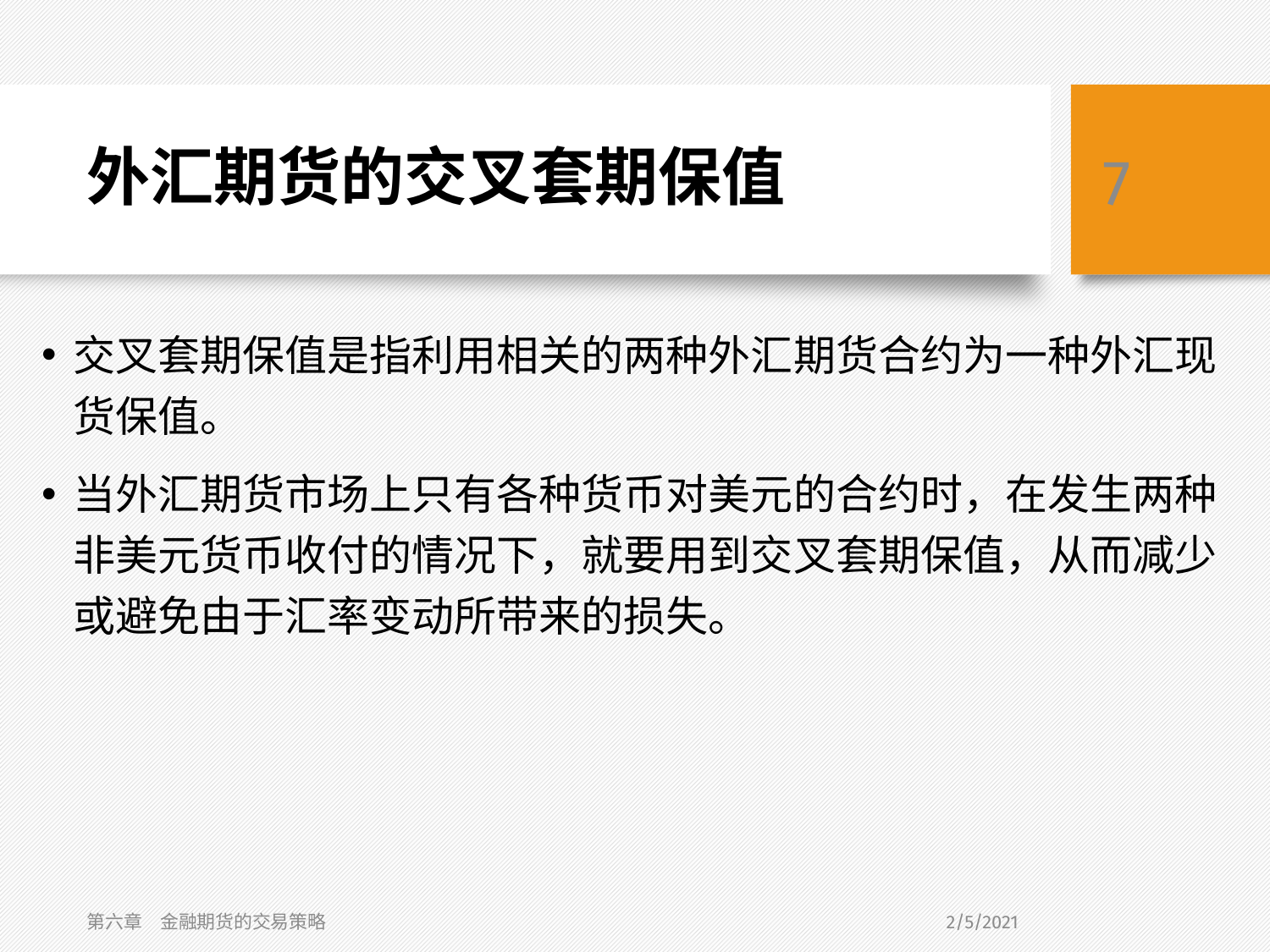

# 外汇期货的交叉套期保值
7
交叉套期保值是指利用相关的两种外汇期货合约为一种外汇现货保值。
当外汇期货市场上只有各种货币对美元的合约时，在发生两种非美元货币收付的情况下，就要用到交叉套期保值，从而减少或避免由于汇率变动所带来的损失。

2/5/2021
第六章　金融期货的交易策略